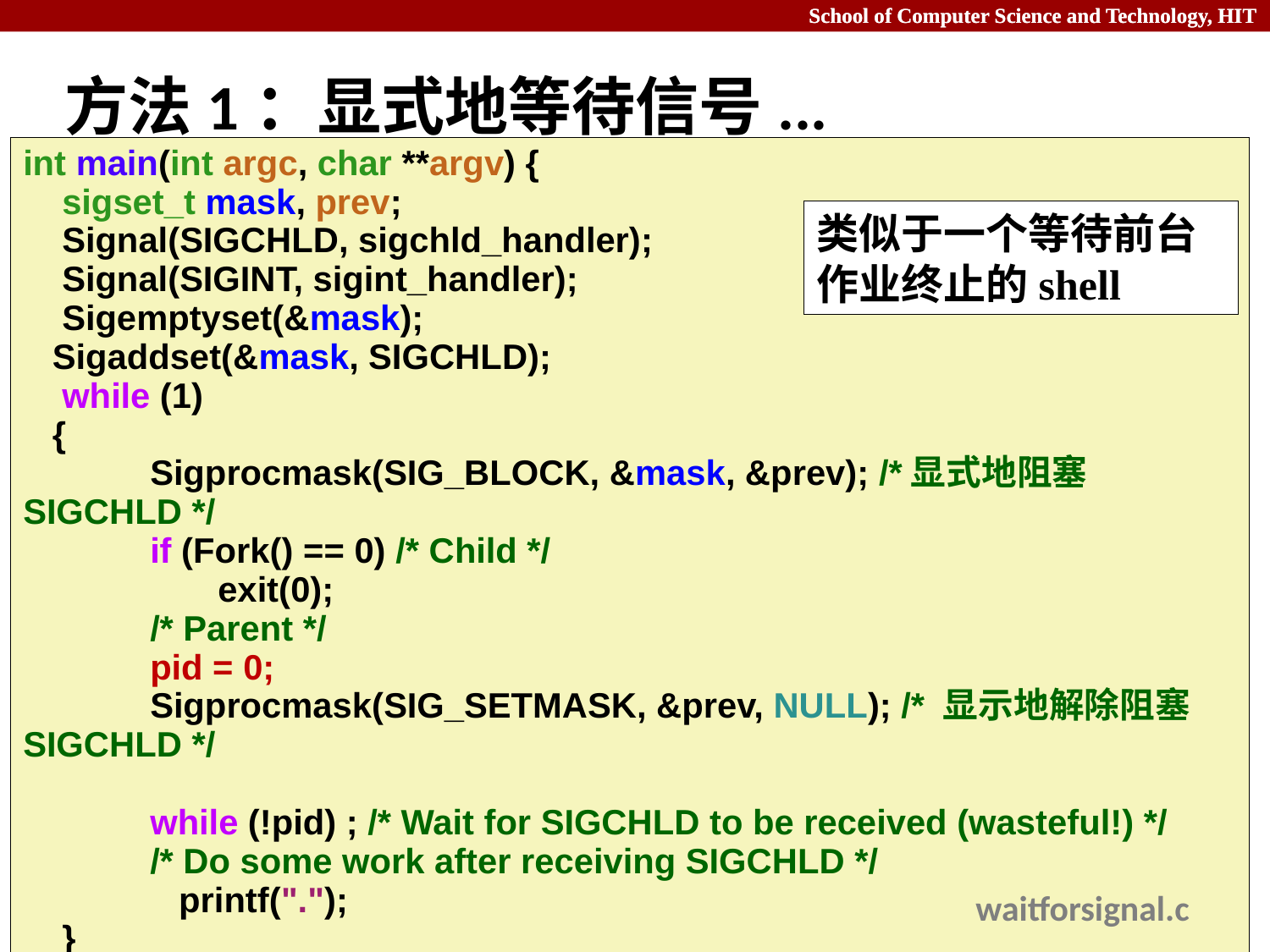

# 方法1：显式地等待信号...
int main(int argc, char **argv) {
    sigset_t mask, prev;
    Signal(SIGCHLD, sigchld_handler);
    Signal(SIGINT, sigint_handler);
    Sigemptyset(&mask);
   Sigaddset(&mask, SIGCHLD);
    while (1)
   {
	Sigprocmask(SIG_BLOCK, &mask, &prev); /*显式地阻塞 SIGCHLD */
	if (Fork() == 0) /* Child */
                    exit(0);
	/* Parent */
	pid = 0;
	Sigprocmask(SIG_SETMASK, &prev, NULL); /* 显示地解除阻塞SIGCHLD */

	while (!pid) ; /* Wait for SIGCHLD to be received (wasteful!) */
	/* Do some work after receiving SIGCHLD */
                printf(".");
    }
 exit(0);
}
waitforsignal.c

类似于一个等待前台
作业终止的shell